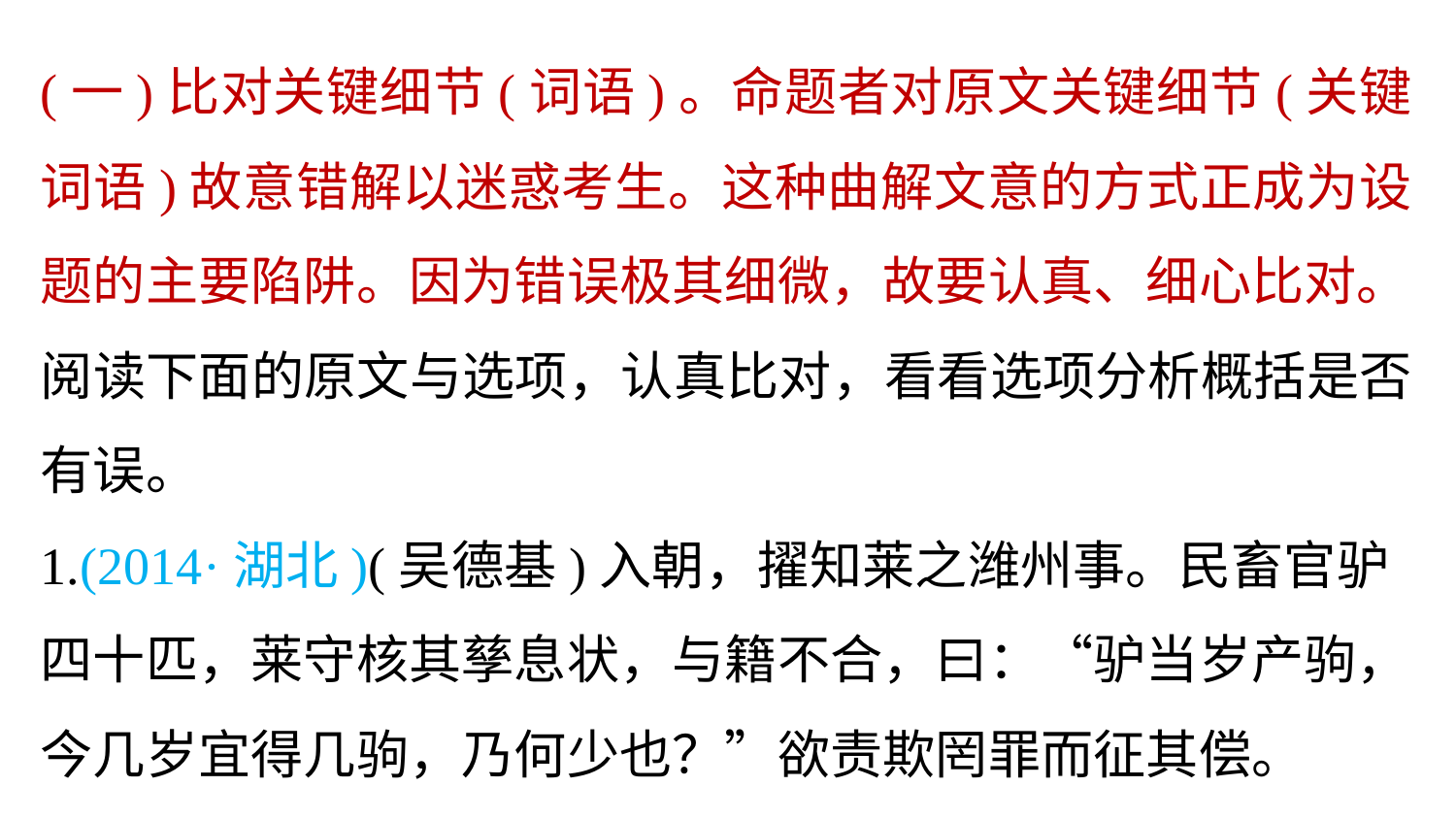

(一)比对关键细节(词语)。命题者对原文关键细节(关键词语)故意错解以迷惑考生。这种曲解文意的方式正成为设题的主要陷阱。因为错误极其细微，故要认真、细心比对。
阅读下面的原文与选项，认真比对，看看选项分析概括是否有误。
1.(2014·湖北)(吴德基)入朝，擢知莱之潍州事。民畜官驴四十匹，莱守核其孳息状，与籍不合，曰：“驴当岁产驹，今几岁宜得几驹，乃何少也？”欲责欺罔罪而征其偿。